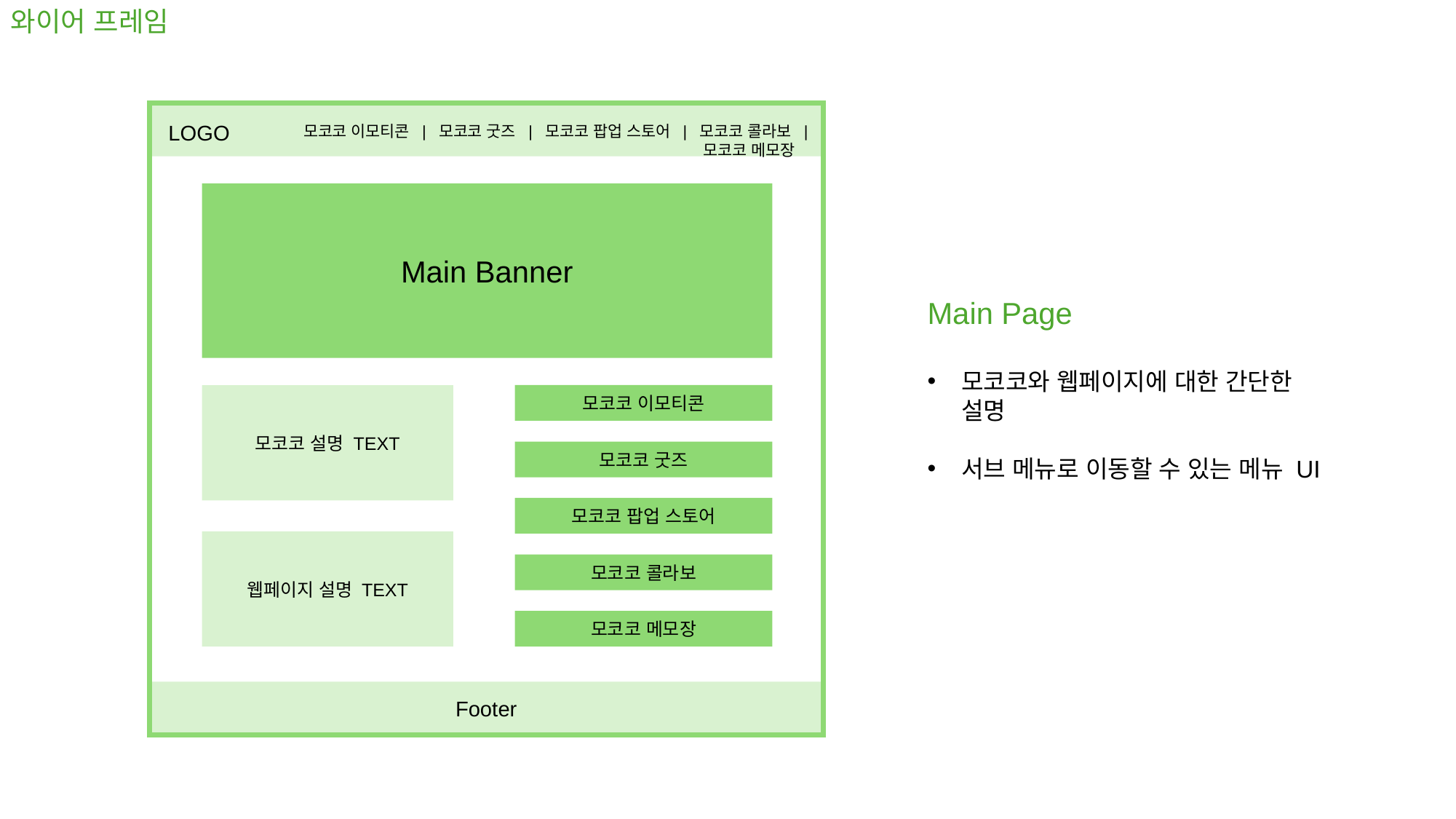

와이어 프레임

LOGO
모코코 이모티콘  |  모코코 굿즈  |  모코코 팝업 스토어  |  모코코 콜라보  |  모코코 메모장
Main Banner
Main Page

모코코와 웹페이지에 대한 간단한 설명

서브 메뉴로 이동할 수 있는 메뉴 UI
모코코 설명 TEXT
모코코 이모티콘
모코코 굿즈
모코코 팝업 스토어
웹페이지 설명 TEXT
모코코 콜라보
모코코 메모장
Footer